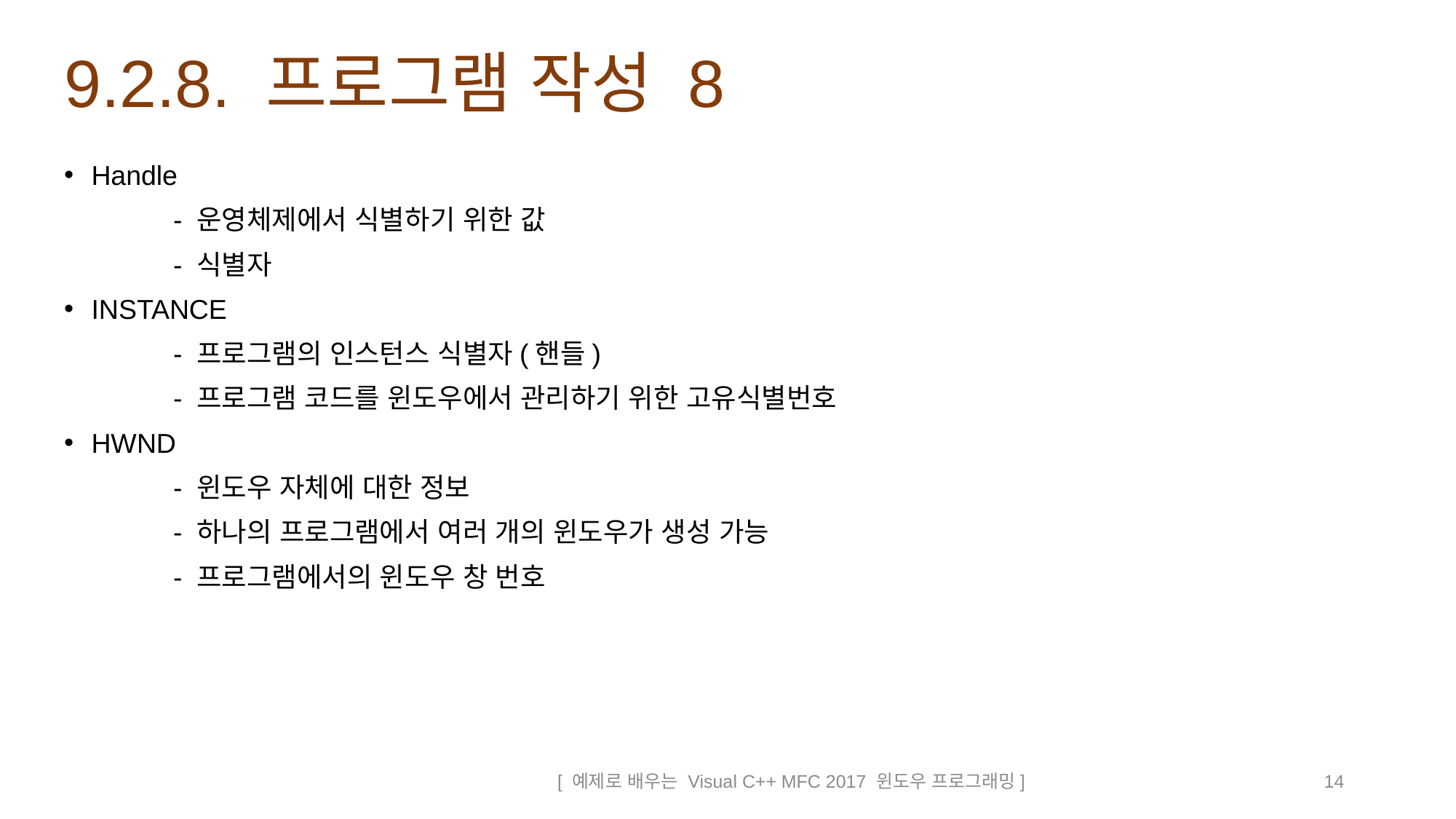

# 9.2.8. 프로그램 작성 8
Handle
	- 운영체제에서 식별하기 위한 값
	- 식별자
INSTANCE
	- 프로그램의 인스턴스 식별자(핸들)
	- 프로그램 코드를 윈도우에서 관리하기 위한 고유식별번호
HWND
	- 윈도우 자체에 대한 정보
	- 하나의 프로그램에서 여러 개의 윈도우가 생성 가능
	- 프로그램에서의 윈도우 창 번호

[ 예제로 배우는 Visual C++ MFC 2017 윈도우 프로그래밍]
14